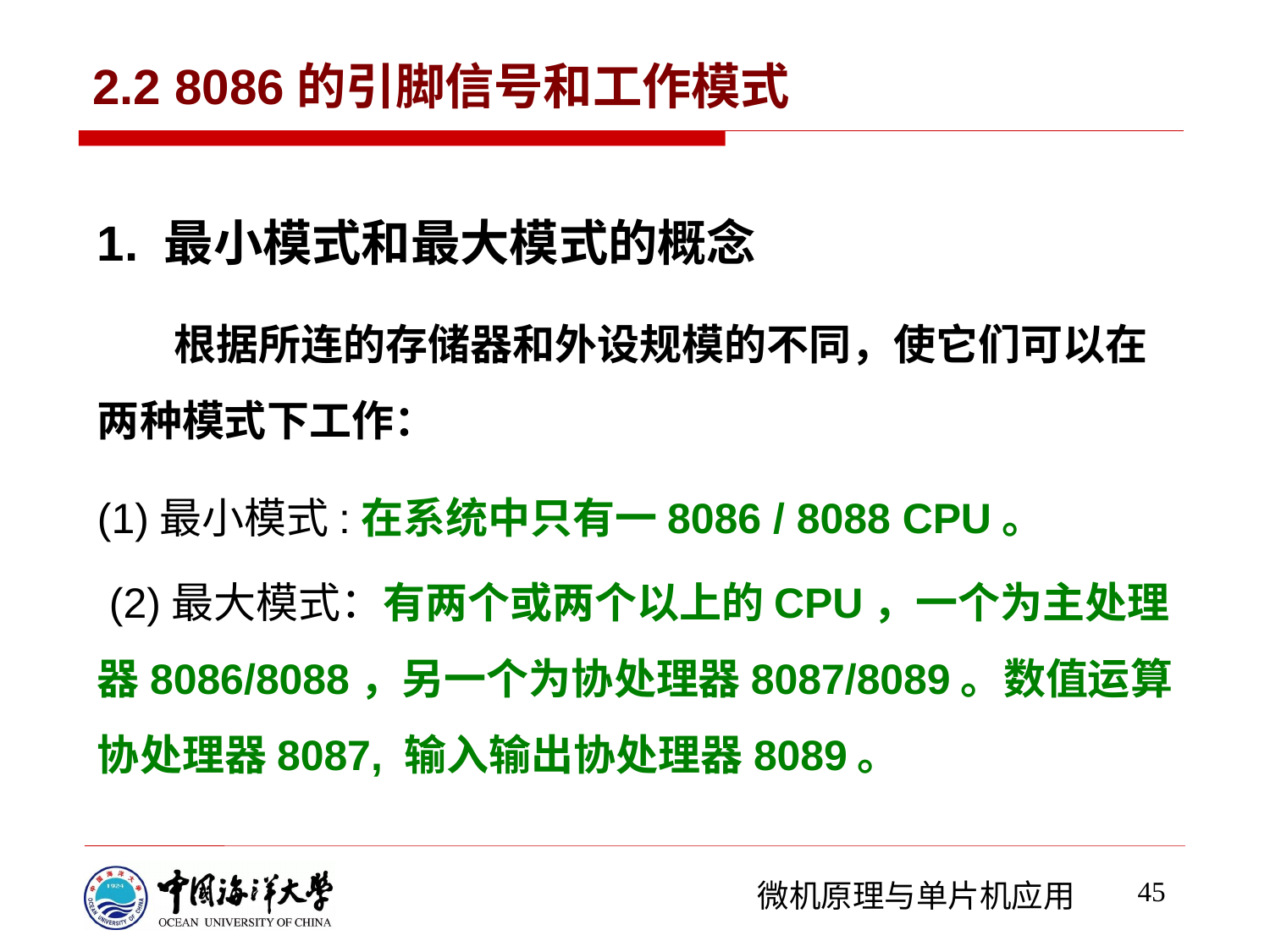

# 2.2 8086的引脚信号和工作模式
1. 最小模式和最大模式的概念
       根据所连的存储器和外设规模的不同，使它们可以在两种模式下工作：
(1)最小模式:在系统中只有一8086 / 8088 CPU。
 (2)最大模式：有两个或两个以上的CPU，一个为主处理器8086/8088，另一个为协处理器8087/8089。数值运算协处理器8087, 输入输出协处理器8089。

45